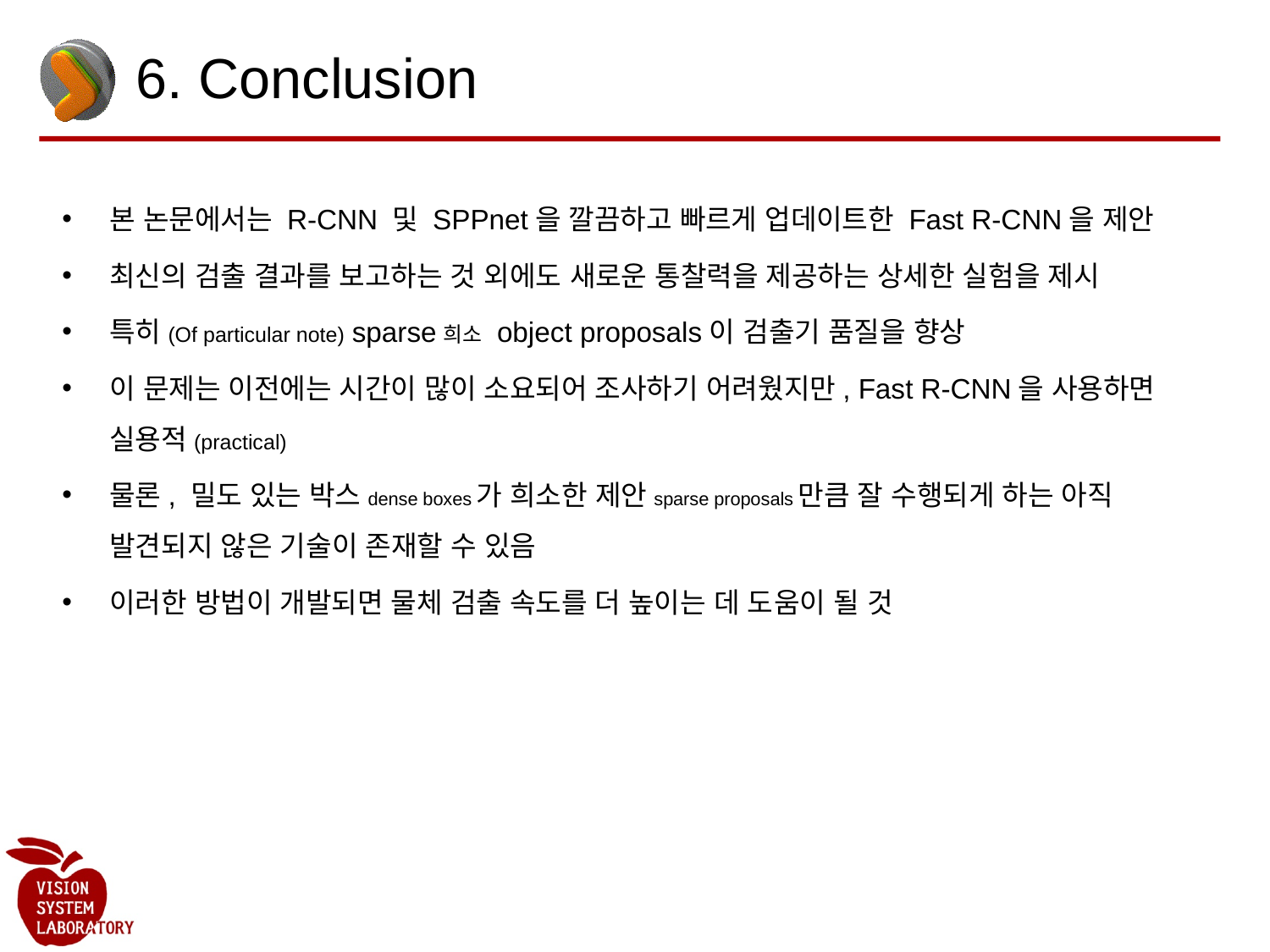

# 6. Conclusion
본 논문에서는 R-CNN 및 SPPnet을 깔끔하고 빠르게 업데이트한 Fast R-CNN을 제안
최신의 검출 결과를 보고하는 것 외에도 새로운 통찰력을 제공하는 상세한 실험을 제시
특히(Of particular note) sparse희소 object proposals이 검출기 품질을 향상
이 문제는 이전에는 시간이 많이 소요되어 조사하기 어려웠지만, Fast R-CNN을 사용하면 실용적(practical)
물론, 밀도 있는 박스dense boxes가 희소한 제안sparse proposals만큼 잘 수행되게 하는 아직 발견되지 않은 기술이 존재할 수 있음
이러한 방법이 개발되면 물체 검출 속도를 더 높이는 데 도움이 될 것